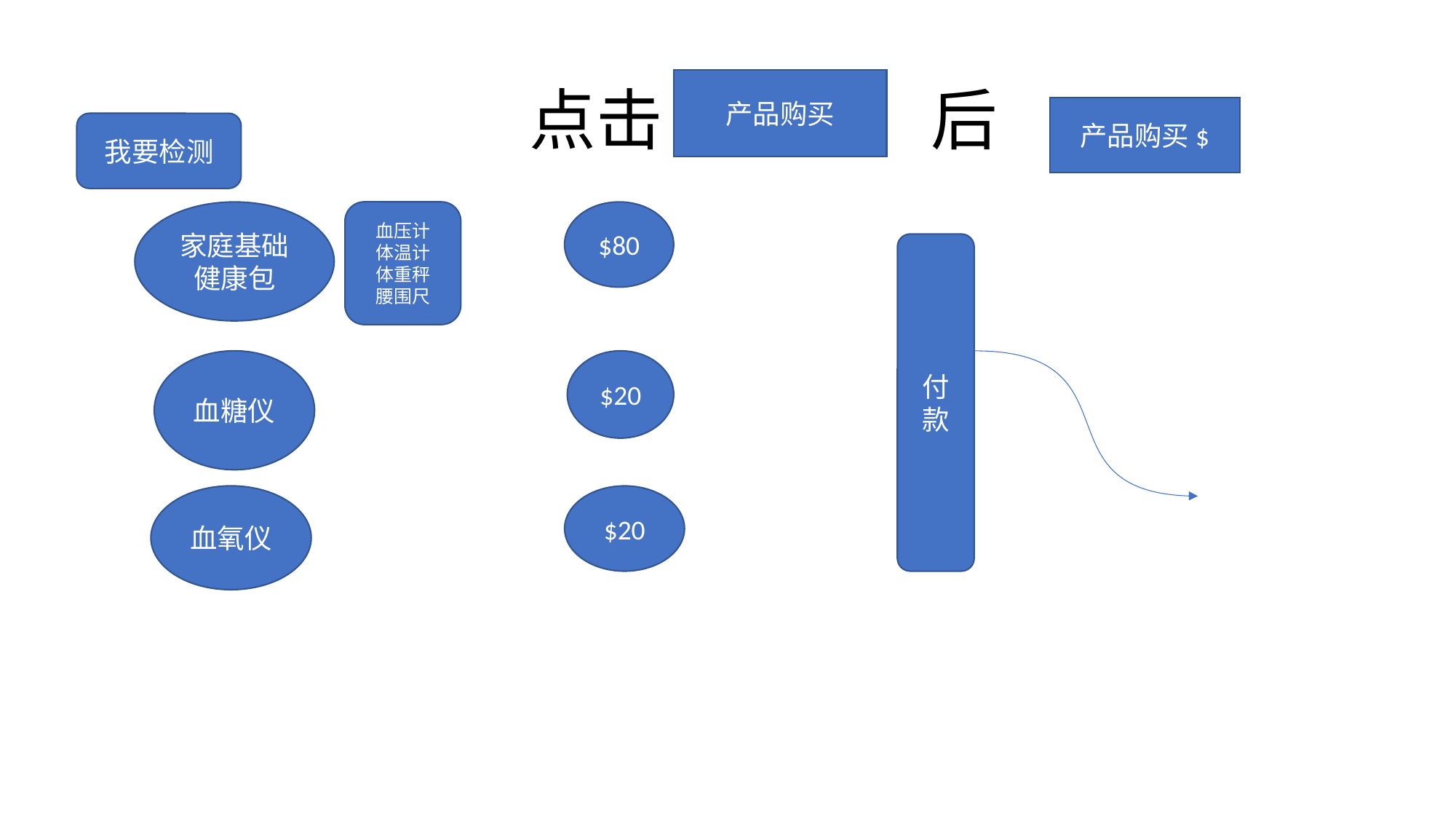

# 点击                  后
产品购买
产品购买$
我要检测
家庭基础健康包
血压计
体温计
体重秤
腰围尺
$80

付款
血糖仪
$20
血氧仪
$20